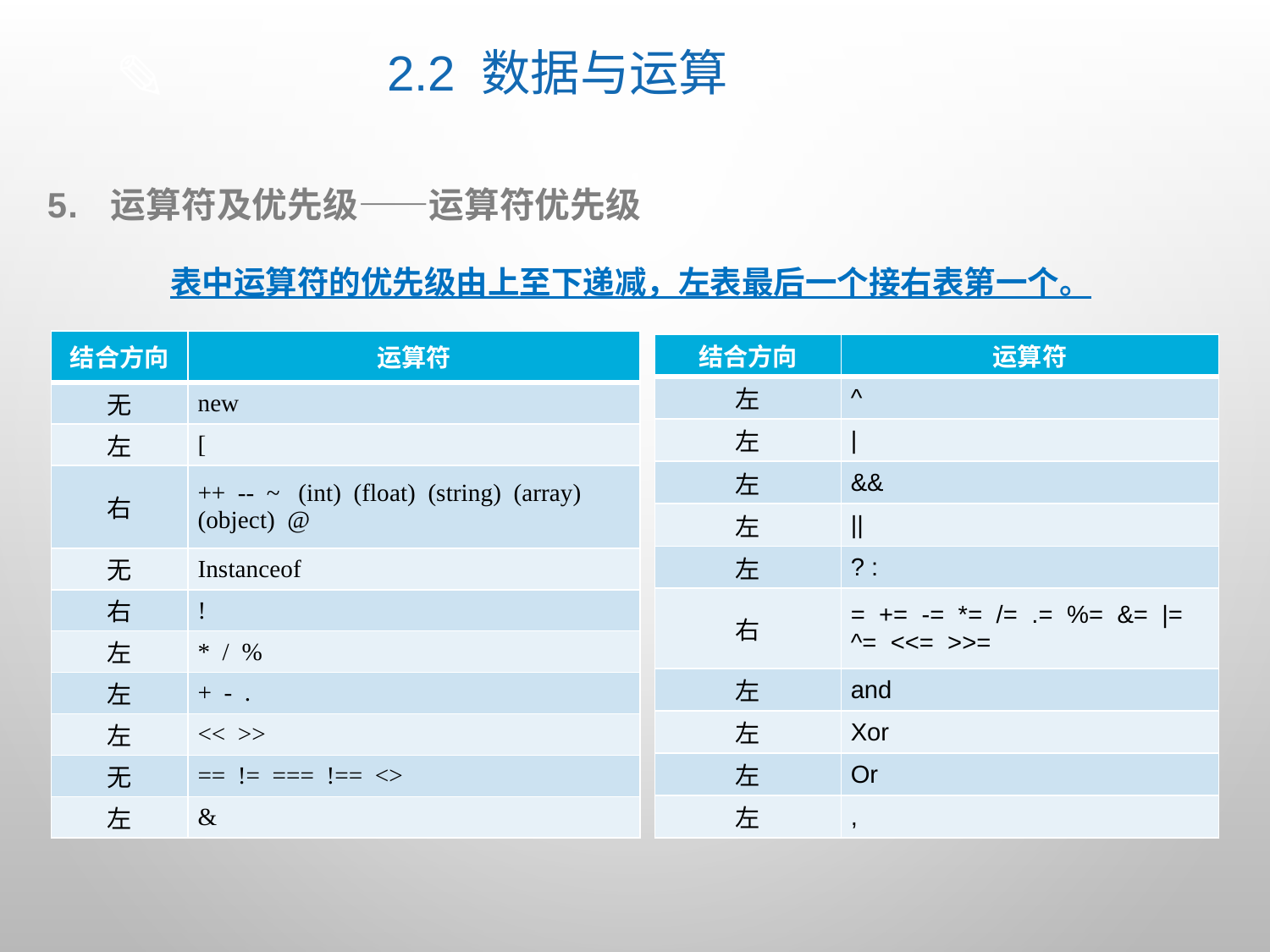

# 2.2 数据与运算
运算符及优先级——运算符优先级
表中运算符的优先级由上至下递减，左表最后一个接右表第一个。
| 结合方向 | 运算符 |
| --- | --- |
| 无 | new |
| 左 | [ |
| 右 | ++ -- ~ (int) (float) (string) (array) (object) @ |
| 无 | Instanceof |
| 右 | ! |
| 左 | \* / % |
| 左 | + - . |
| 左 | << >> |
| 无 | == != === !== <> |
| 左 | & |
| 结合方向 | 运算符 |
| --- | --- |
| 左 | ^ |
| 左 | | |
| 左 | && |
| 左 | || |
| 左 | ? : |
| 右 | = += -= \*= /= .= %= &= |= ^= <<= >>= |
| 左 | and |
| 左 | Xor |
| 左 | Or |
| 左 | , |